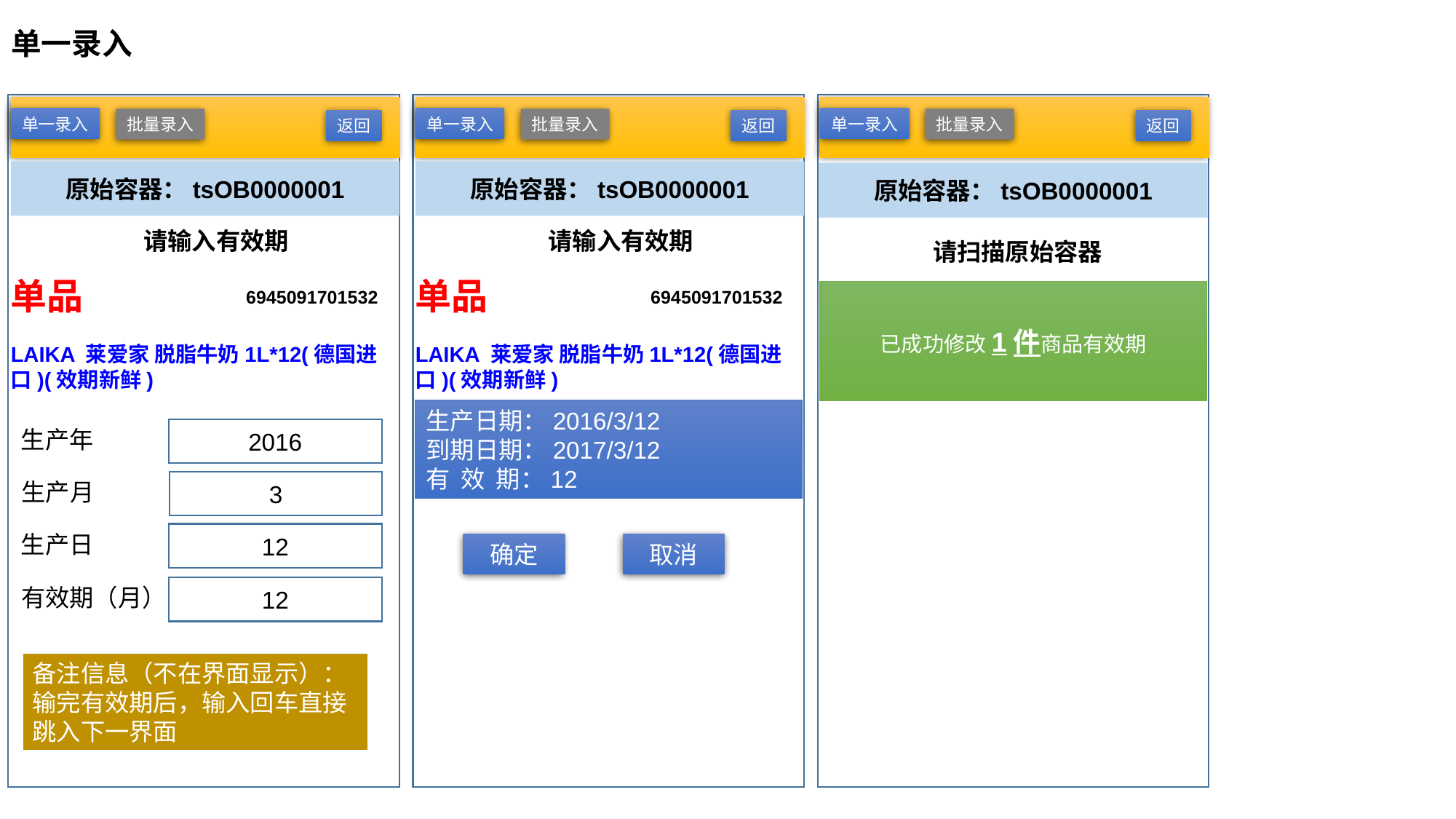

# 单一录入

单一录入
单一录入
单一录入
批量录入
批量录入
批量录入
返回
返回
返回
原始容器：tsOB0000001
原始容器：tsOB0000001
原始容器：tsOB0000001
请输入有效期
请输入有效期
请扫描原始容器
单品
6945091701532
LAIKA 莱爱家 脱脂牛奶1L*12(德国进口)(效期新鲜)
单品
6945091701532
LAIKA 莱爱家 脱脂牛奶1L*12(德国进口)(效期新鲜)
已成功修改1件商品有效期
生产日期：2016/3/12
到期日期：2017/3/12
有  效  期：12
生产年
2016
生产月
3
生产日
12
确定
取消
有效期（月）
12
备注信息（不在界面显示）：输完有效期后，输入回车直接跳入下一界面